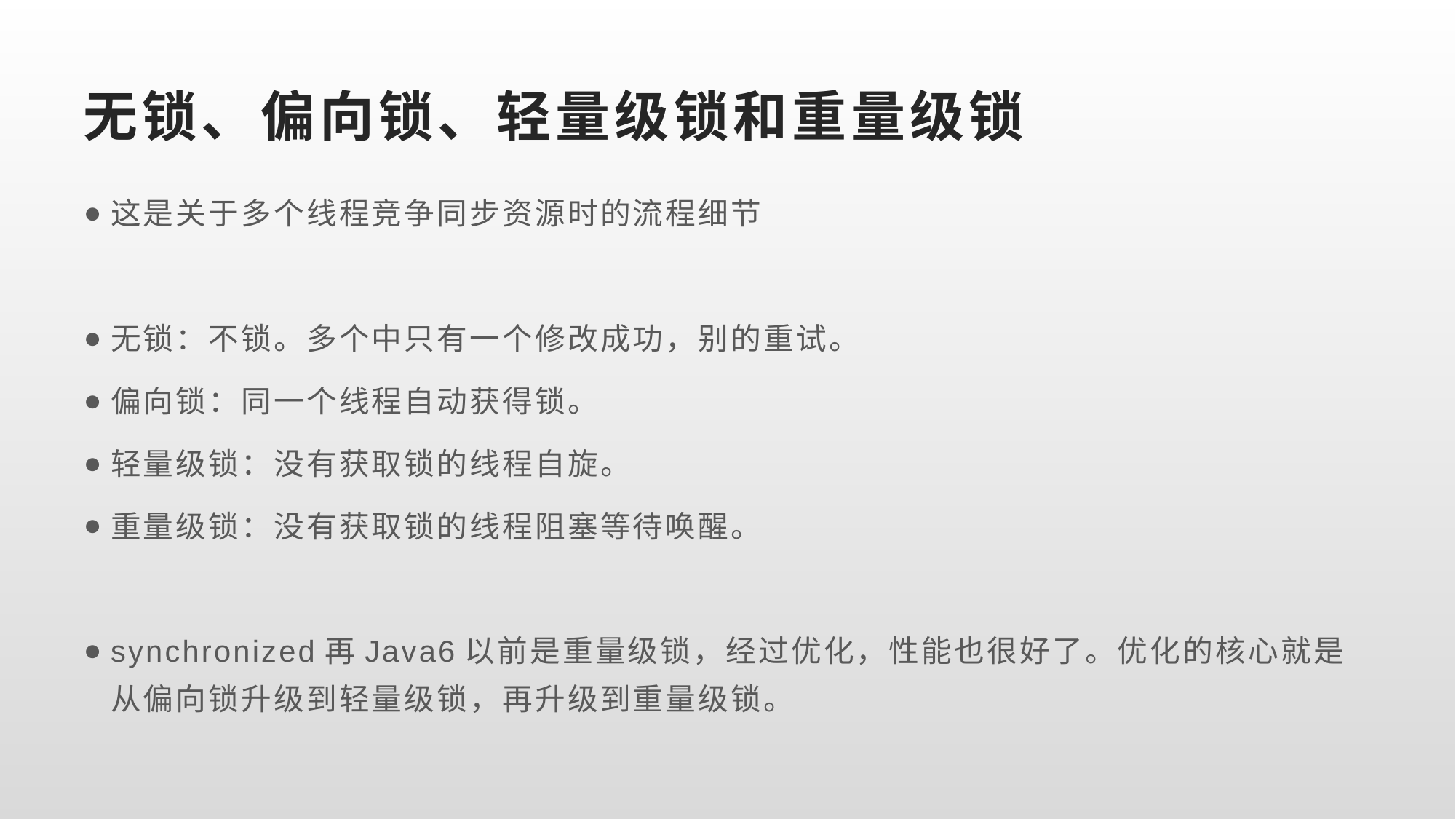

# 无锁、偏向锁、轻量级锁和重量级锁
这是关于多个线程竞争同步资源时的流程细节

无锁：不锁。多个中只有一个修改成功，别的重试。
偏向锁：同一个线程自动获得锁。
轻量级锁：没有获取锁的线程自旋。
重量级锁：没有获取锁的线程阻塞等待唤醒。

synchronized再Java6以前是重量级锁，经过优化，性能也很好了。优化的核心就是从偏向锁升级到轻量级锁，再升级到重量级锁。